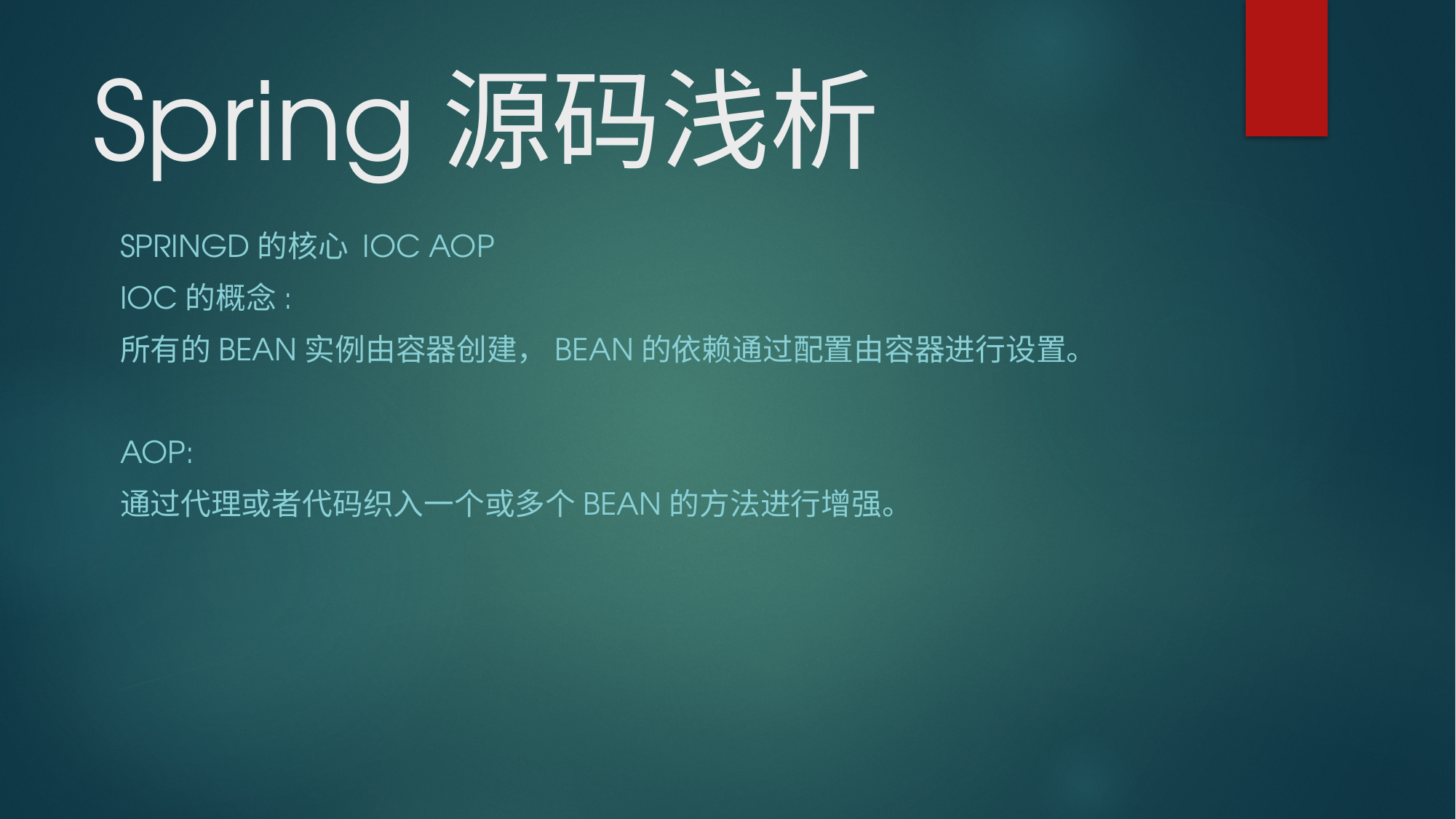

# Spring源码浅析
SPRINGD的核心 ioc aop
ioC的概念:
所有的bean实例由容器创建，bean的依赖通过配置由容器进行设置。

Aop:
通过代理或者代码织入一个或多个bean的方法进行增强。